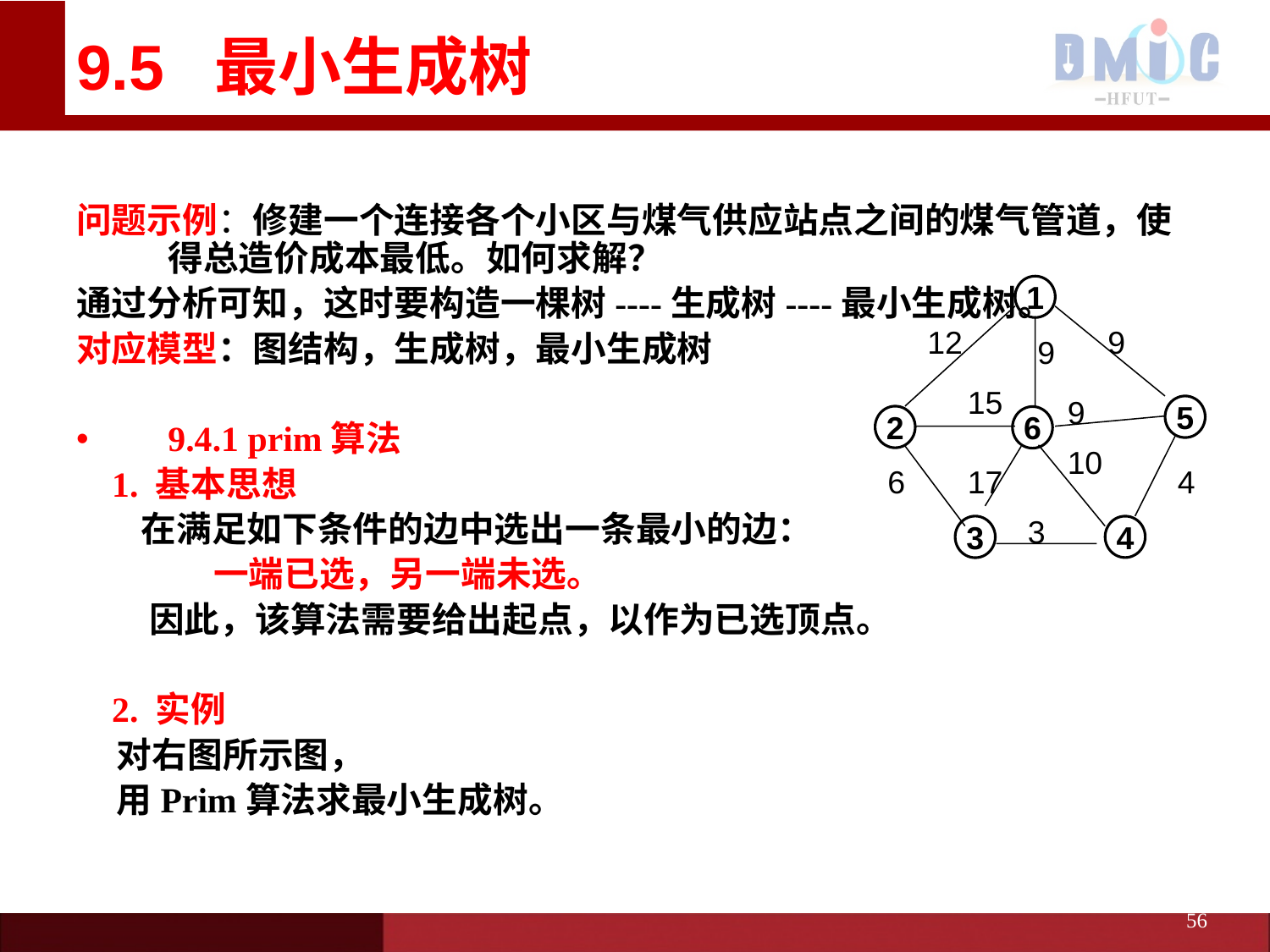

# 9.5  最小生成树
问题示例：修建一个连接各个小区与煤气供应站点之间的煤气管道，使得总造价成本最低。如何求解？
通过分析可知，这时要构造一棵树----生成树----最小生成树。
对应模型：图结构，生成树，最小生成树

9.4.1 prim算法
    1. 基本思想
       在满足如下条件的边中选出一条最小的边：
                一端已选，另一端未选。
        因此，该算法需要给出起点，以作为已选顶点。

    2. 实例
    对右图所示图，
    用Prim算法求最小生成树。
1

12

9
9
15
9
5
2
6

10

6
17
4
3
3
4

56